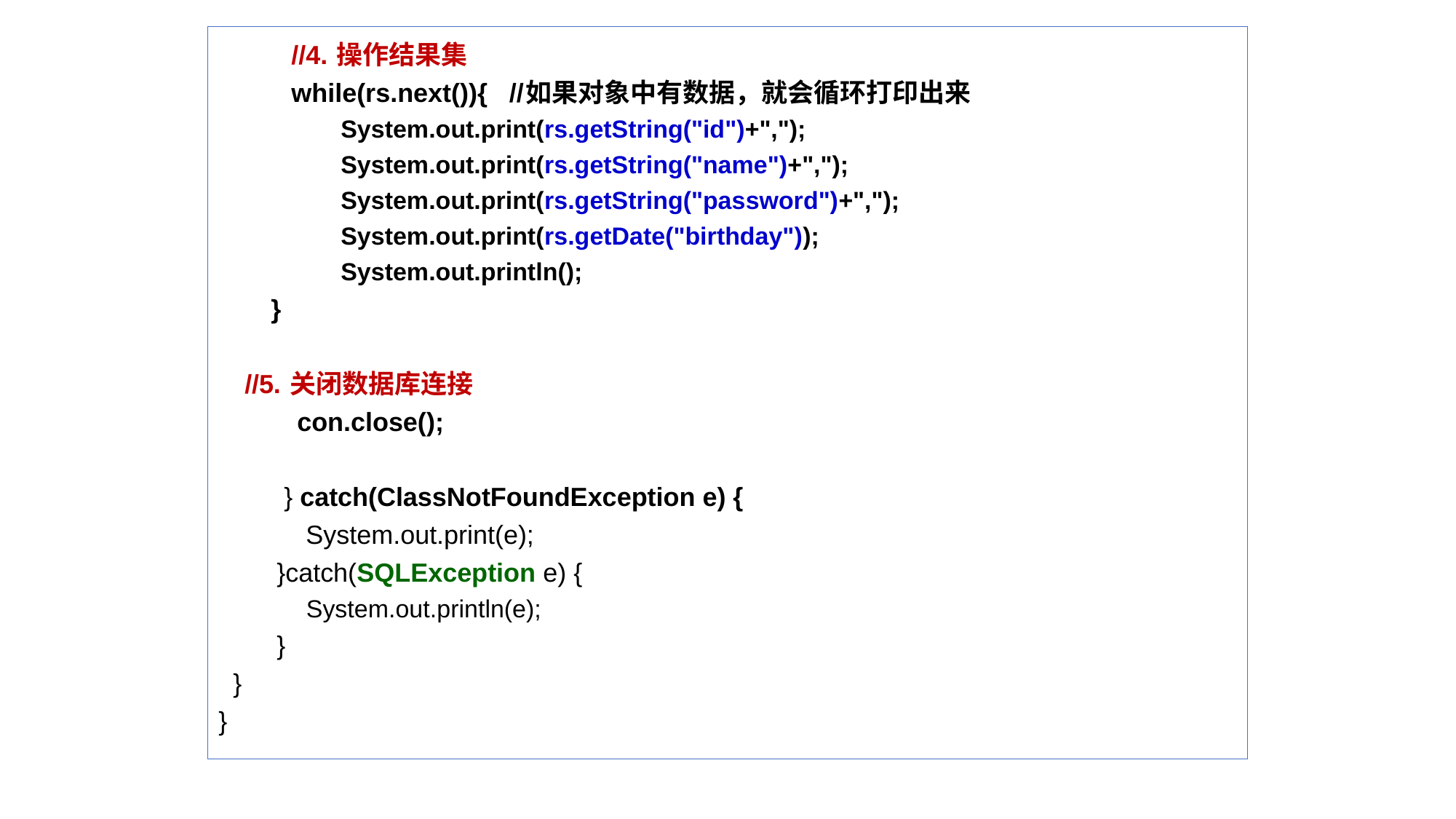

//4. 操作结果集
          while(rs.next()){   //如果对象中有数据，就会循环打印出来
            System.out.print(rs.getString("id")+",");
            System.out.print(rs.getString("name")+",");
            System.out.print(rs.getString("password")+",");
            System.out.print(rs.getDate("birthday"));
            System.out.println();
       	}

	//5. 关闭数据库连接
         	con.close();

         } catch(ClassNotFoundException e) {
            System.out.print(e);
        }catch(SQLException e) {
       System.out.println(e);
        }
  }
}

26